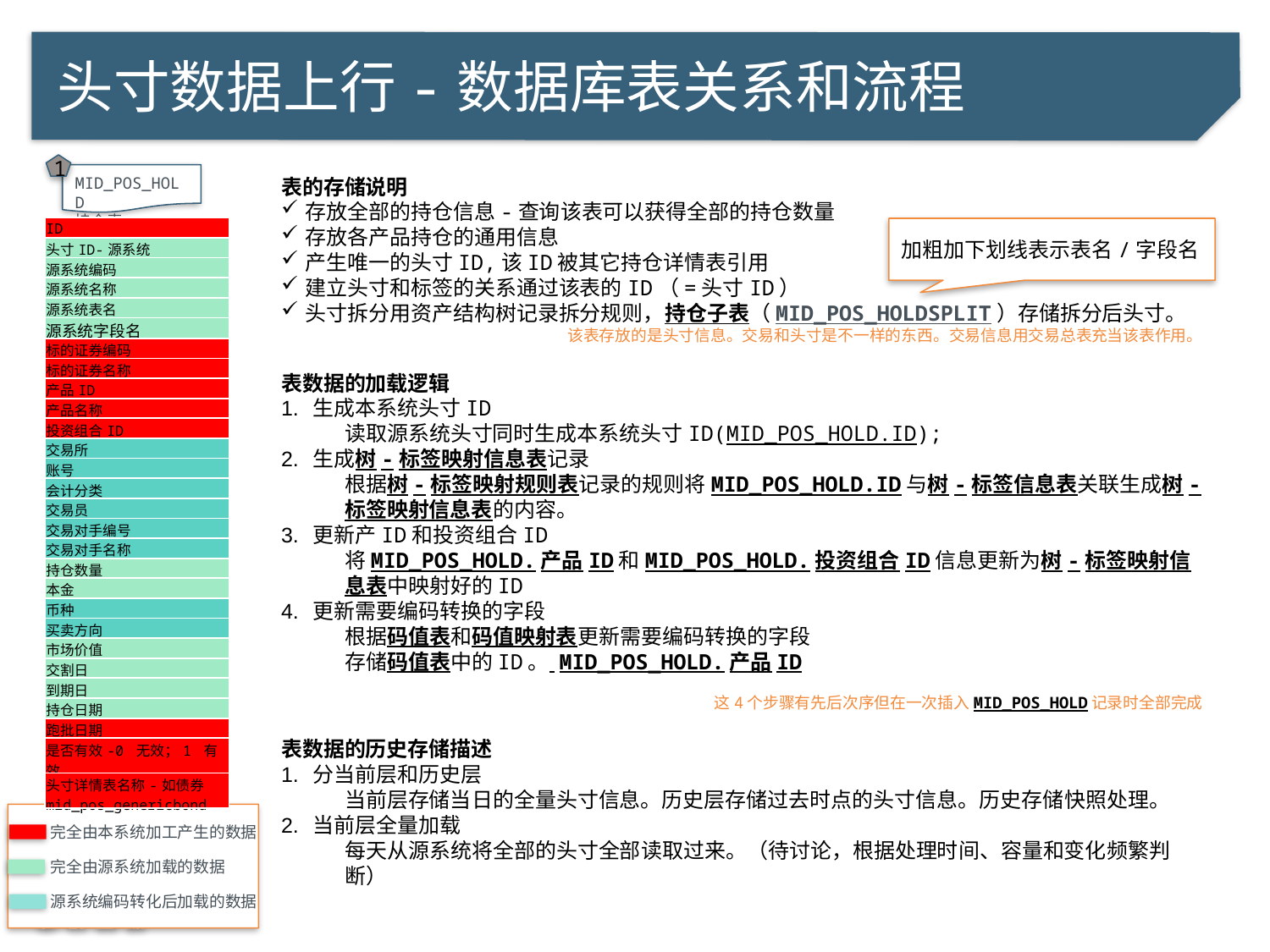

# 头寸数据上行-数据库表关系和流程
1

MID_POS_HOLD
持仓表
表的存储说明
存放全部的持仓信息-查询该表可以获得全部的持仓数量
存放各产品持仓的通用信息
产生唯一的头寸ID,该ID被其它持仓详情表引用
建立头寸和标签的关系通过该表的ID（=头寸ID）
头寸拆分用资产结构树记录拆分规则，持仓子表（MID_POS_HOLDSPLIT）存储拆分后头寸。
该表存放的是头寸信息。交易和头寸是不一样的东西。交易信息用交易总表充当该表作用。
| ID |
| --- |
| 头寸ID-源系统 |
| 源系统编码 |
| 源系统名称 |
| 源系统表名 |
| 源系统字段名 |
| 标的证券编码 |
| 标的证券名称 |
| 产品ID |
| 产品名称 |
| 投资组合ID |
| 交易所 |
| 账号 |
| 会计分类 |
| 交易员 |
| 交易对手编号 |
| 交易对手名称 |
| 持仓数量 |
| 本金 |
| 币种 |
| 买卖方向 |
| 市场价值 |
| 交割日 |
| 到期日 |
| 持仓日期 |
| 跑批日期 |
| 是否有效-0 无效；1 有效 |
| 头寸详情表名称-如债券mid\_pos\_genericbond |
加粗加下划线表示表名/字段名
表数据的加载逻辑
生成本系统头寸ID
读取源系统头寸同时生成本系统头寸ID(MID_POS_HOLD.ID);
生成树-标签映射信息表记录
根据树-标签映射规则表记录的规则将MID_POS_HOLD.ID与树-标签信息表关联生成树-标签映射信息表的内容。
更新产ID和投资组合ID
将MID_POS_HOLD.产品ID和MID_POS_HOLD.投资组合ID信息更新为树-标签映射信息表中映射好的ID
更新需要编码转换的字段
根据码值表和码值映射表更新需要编码转换的字段
存储码值表中的ID。 MID_POS_HOLD.产品ID

这4个步骤有先后次序但在一次插入MID_POS_HOLD记录时全部完成
表数据的历史存储描述
分当前层和历史层
当前层存储当日的全量头寸信息。历史层存储过去时点的头寸信息。历史存储快照处理。
当前层全量加载
每天从源系统将全部的头寸全部读取过来。（待讨论，根据处理时间、容量和变化频繁判断）

完全由本系统加工产生的数据

完全由源系统加载的数据

源系统编码转化后加载的数据